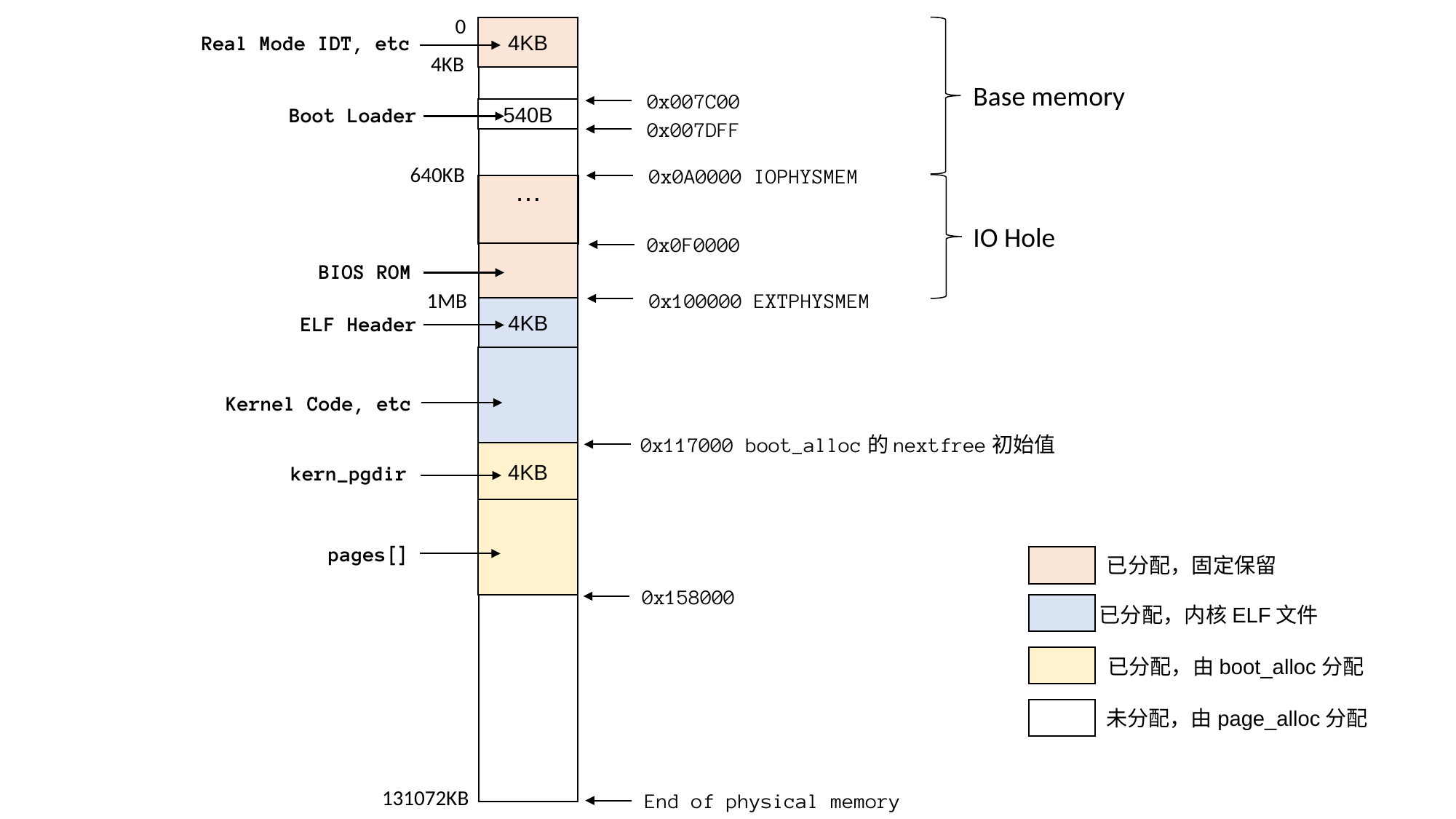

0

4KB
Real Mode IDT, etc
4KB
Base memory
0x007C00
Boot Loader
540B
0x007DFF
640KB
0x0A0000 IOPHYSMEM

…
IO Hole
0x0F0000

BIOS ROM
1MB
0x100000 EXTPHYSMEM
4KB
ELF Header

Kernel Code, etc
0x117000 boot_alloc的nextfree初始值
4KB
kern_pgdir

pages[]

已分配，固定保留
0x158000

已分配，内核ELF文件

已分配，由boot_alloc分配

未分配，由page_alloc分配
131072KB
End of physical memory